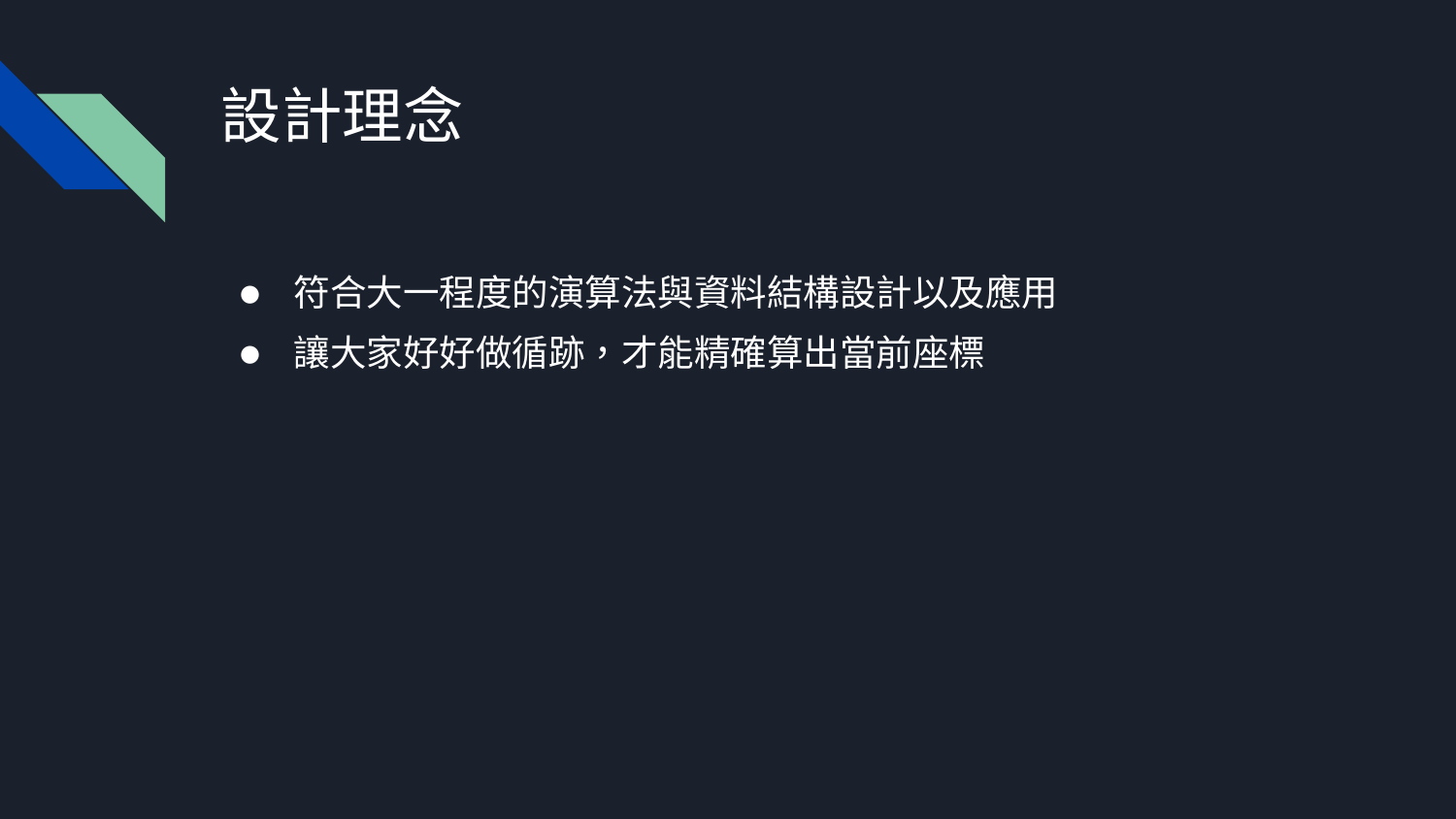

# 設計理念
符合大一程度的演算法與資料結構設計以及應用
讓大家好好做循跡，才能精確算出當前座標